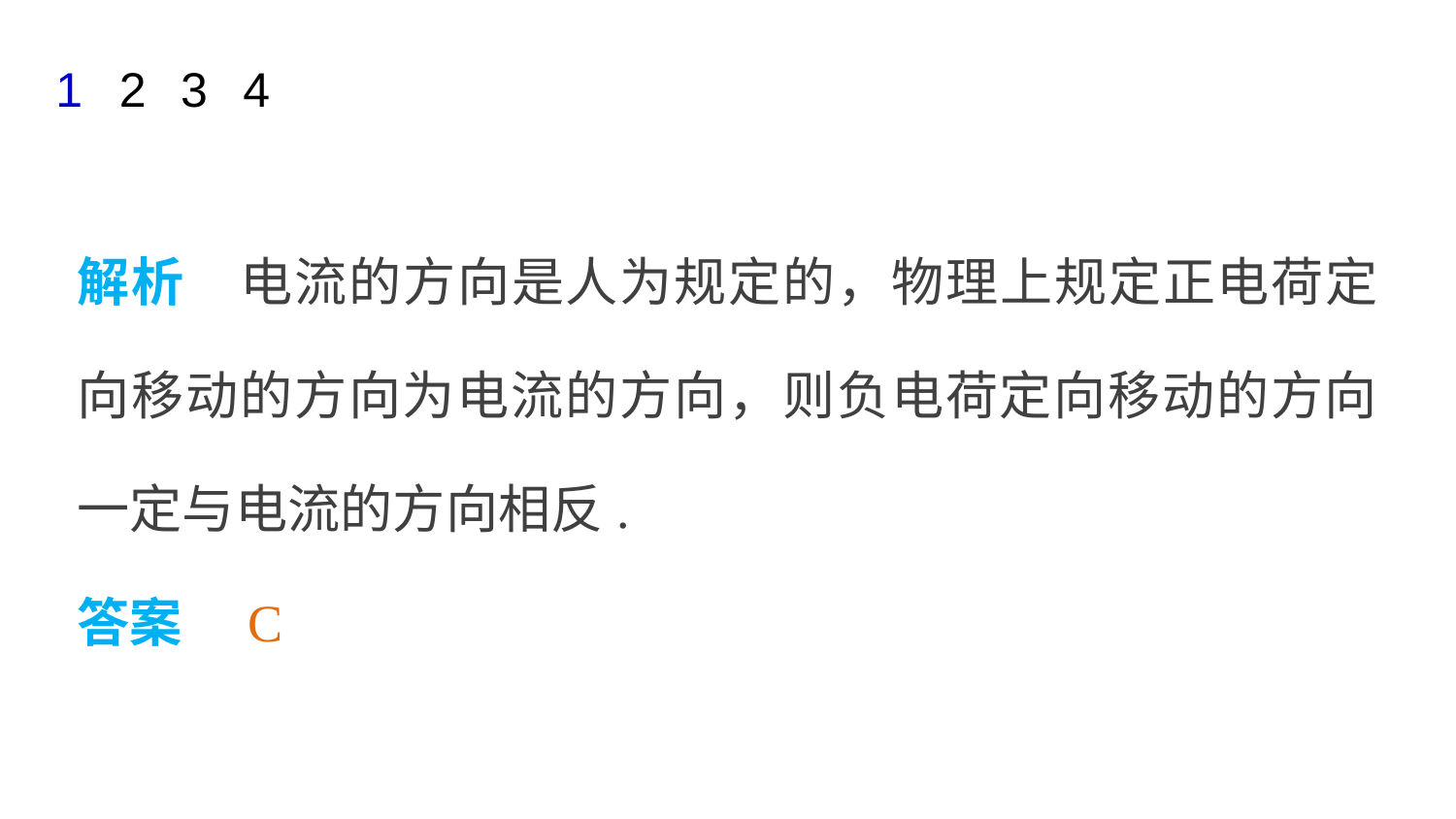

1
2
3
4
解析　电流的方向是人为规定的，物理上规定正电荷定向移动的方向为电流的方向，则负电荷定向移动的方向一定与电流的方向相反.
答案　C